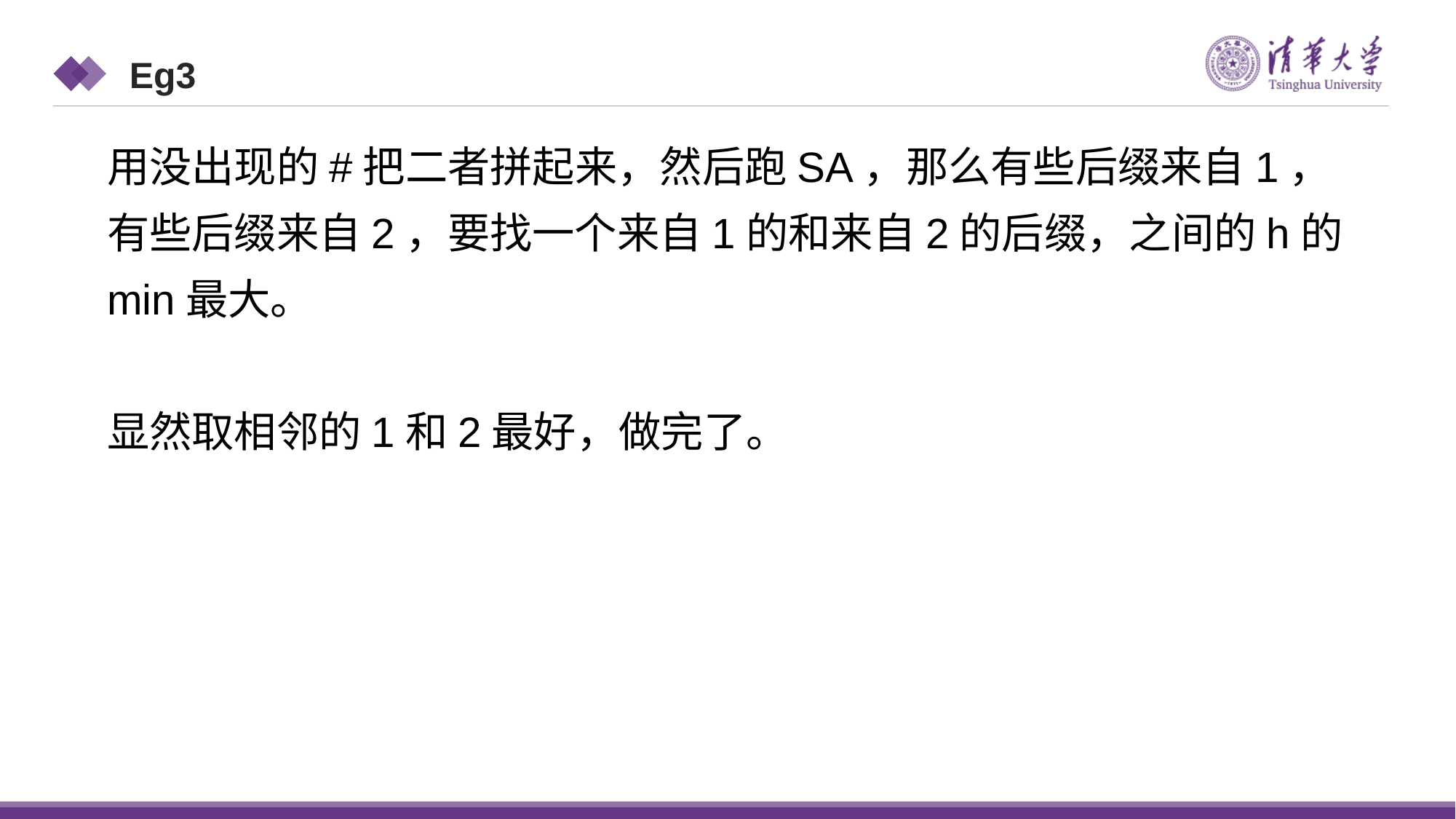

Eg3
用没出现的#把二者拼起来，然后跑SA，那么有些后缀来自1，有些后缀来自2，要找一个来自1的和来自2的后缀，之间的h的min最大。

显然取相邻的1和2最好，做完了。